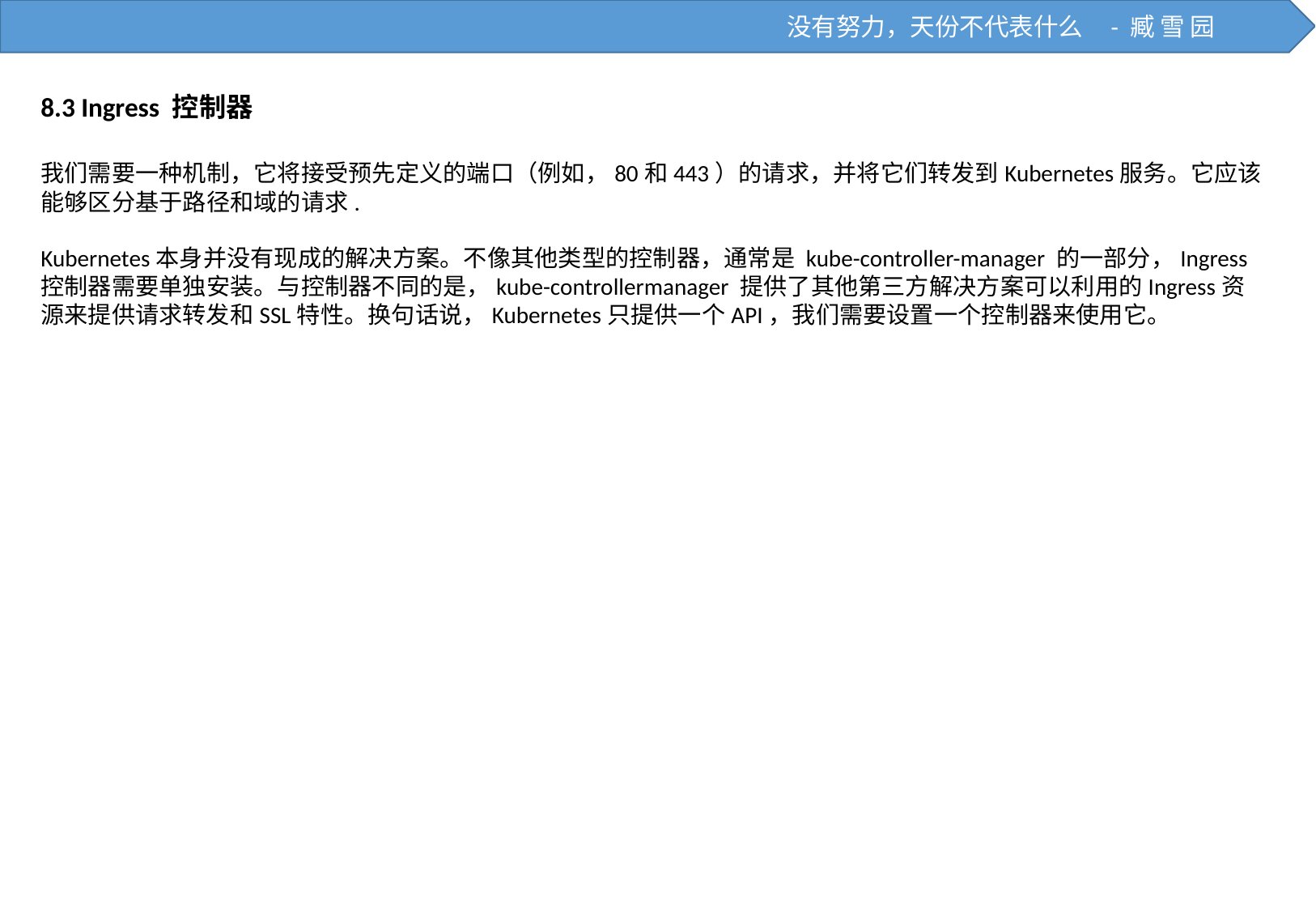

没有努力，天份不代表什么    - 臧 雪 园
8.3 Ingress 控制器

我们需要一种机制，它将接受预先定义的端口（例如，80和443）的请求，并将它们转发到Kubernetes服务。它应该能够区分基于路径和域的请求.

Kubernetes本身并没有现成的解决方案。不像其他类型的控制器，通常是 kube-controller-manager 的一部分，Ingress控制器需要单独安装。与控制器不同的是，kube-controllermanager 提供了其他第三方解决方案可以利用的Ingress资源来提供请求转发和SSL特性。换句话说，Kubernetes只提供一个API，我们需要设置一个控制器来使用它。